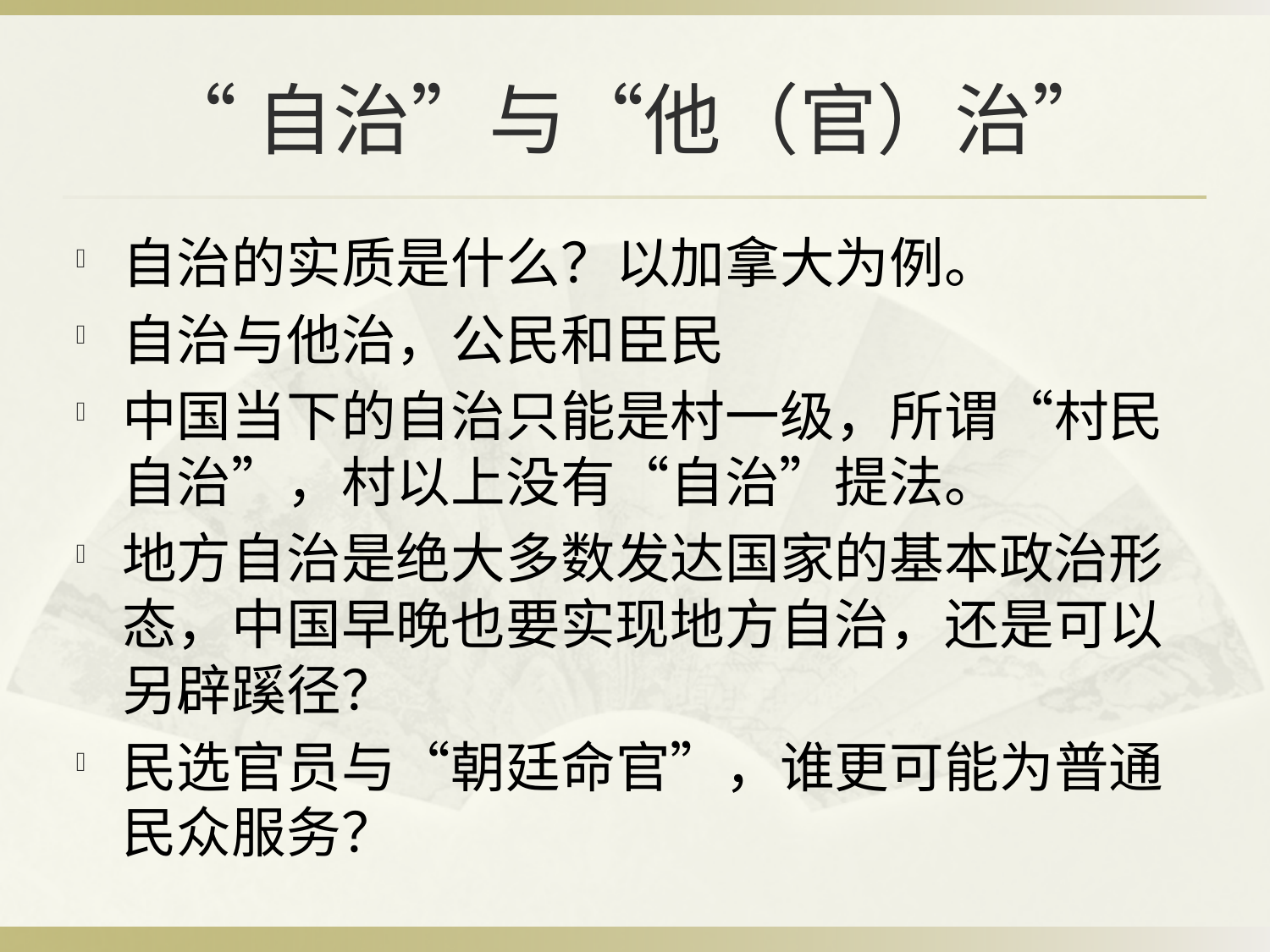

# “自治”与“他（官）治”
自治的实质是什么？以加拿大为例。
自治与他治，公民和臣民
中国当下的自治只能是村一级，所谓“村民自治”，村以上没有“自治”提法。
地方自治是绝大多数发达国家的基本政治形态，中国早晚也要实现地方自治，还是可以另辟蹊径？
民选官员与“朝廷命官”，谁更可能为普通民众服务？